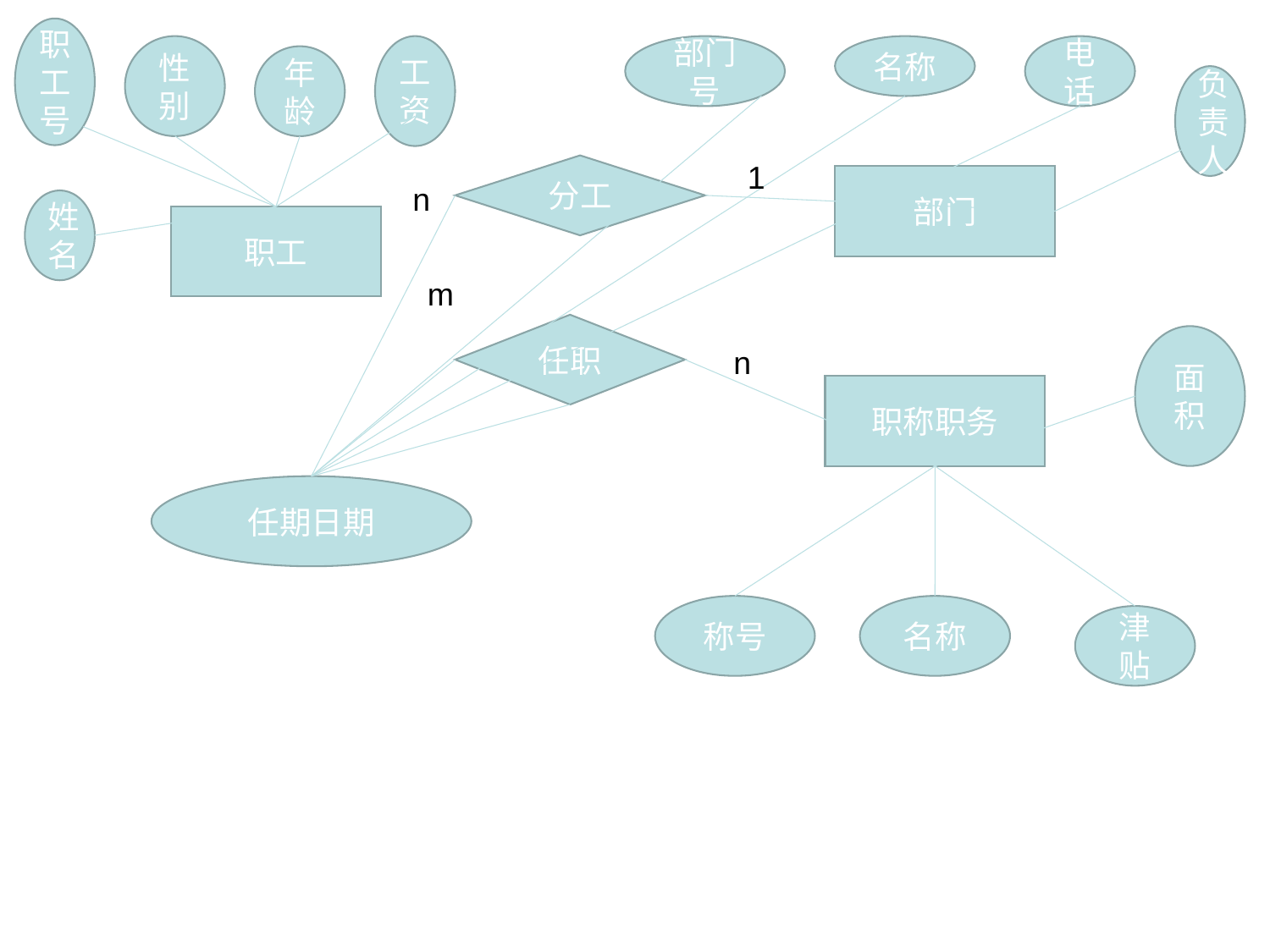

职工号
性别
工资
部门号
名称
电话
年龄
负责人
1
分工
部门
n
姓名
职工
m
任职
面积
n
职称职务
任期日期
称号
名称
津贴